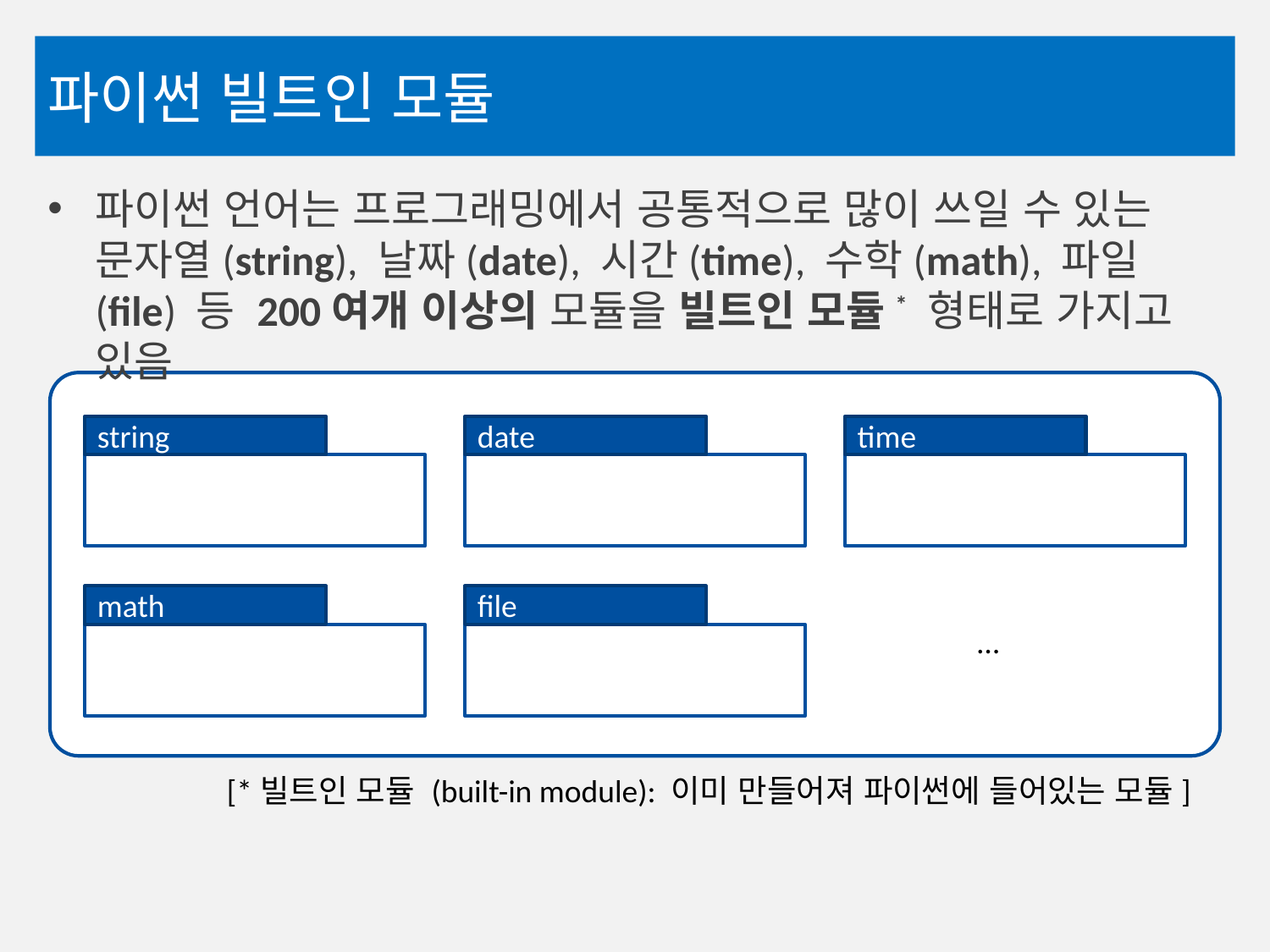

# 파이썬 빌트인 모듈
파이썬 언어는 프로그래밍에서 공통적으로 많이 쓰일 수 있는 문자열(string), 날짜(date), 시간(time), 수학(math), 파일(file) 등 200여개 이상의 모듈을 빌트인 모듈* 형태로 가지고 있음

string

date

time

math

file

…
[*빌트인 모듈 (built-in module): 이미 만들어져 파이썬에 들어있는 모듈]